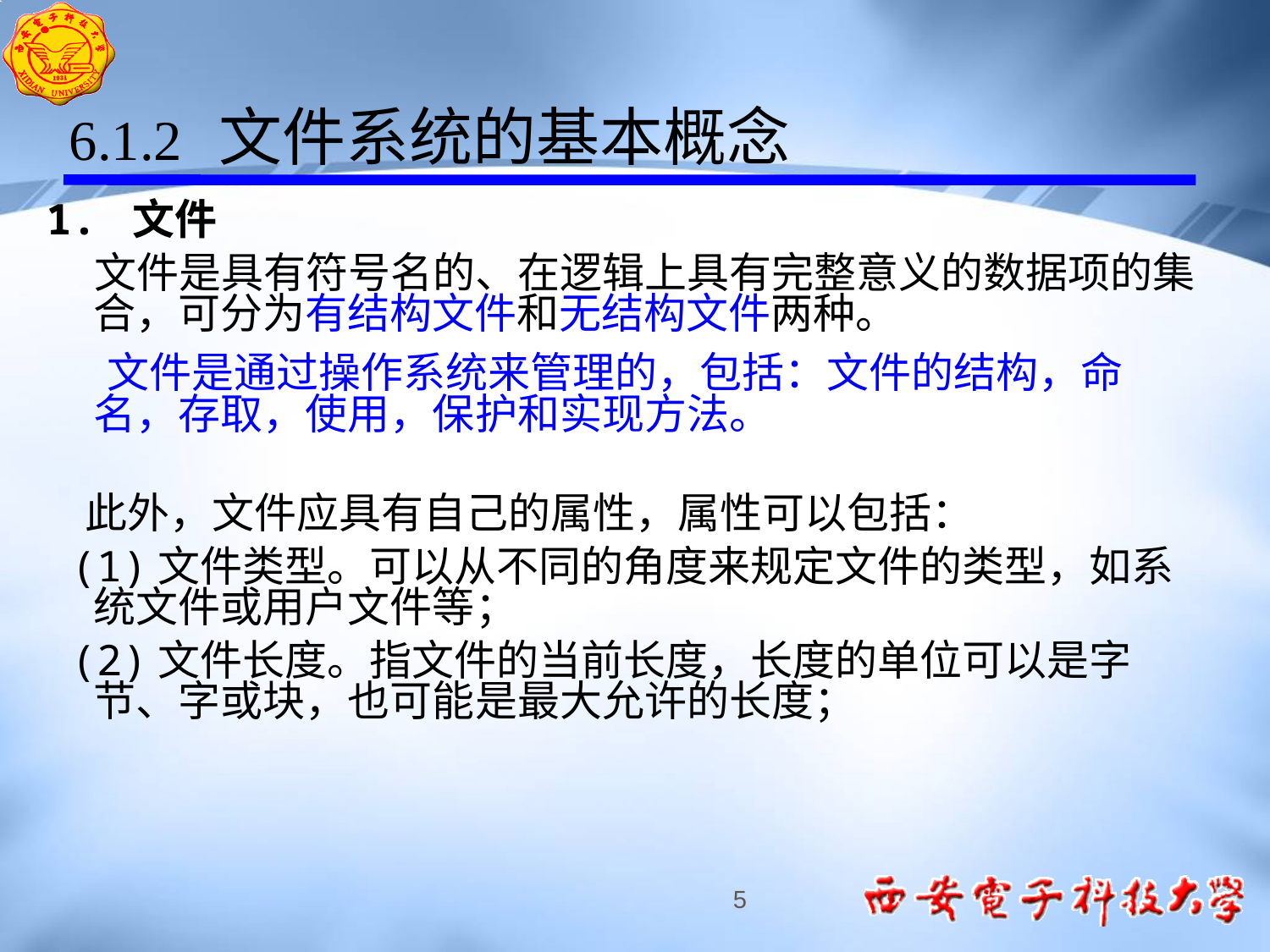

6.1.2 文件系统的基本概念
1. 文件
    文件是具有符号名的、在逻辑上具有完整意义的数据项的集合，可分为有结构文件和无结构文件两种。
     文件是通过操作系统来管理的，包括：文件的结构，命名，存取，使用，保护和实现方法。

   此外，文件应具有自己的属性，属性可以包括：
 (1)文件类型。可以从不同的角度来规定文件的类型，如系统文件或用户文件等；
 (2)文件长度。指文件的当前长度，长度的单位可以是字节、字或块，也可能是最大允许的长度；
5